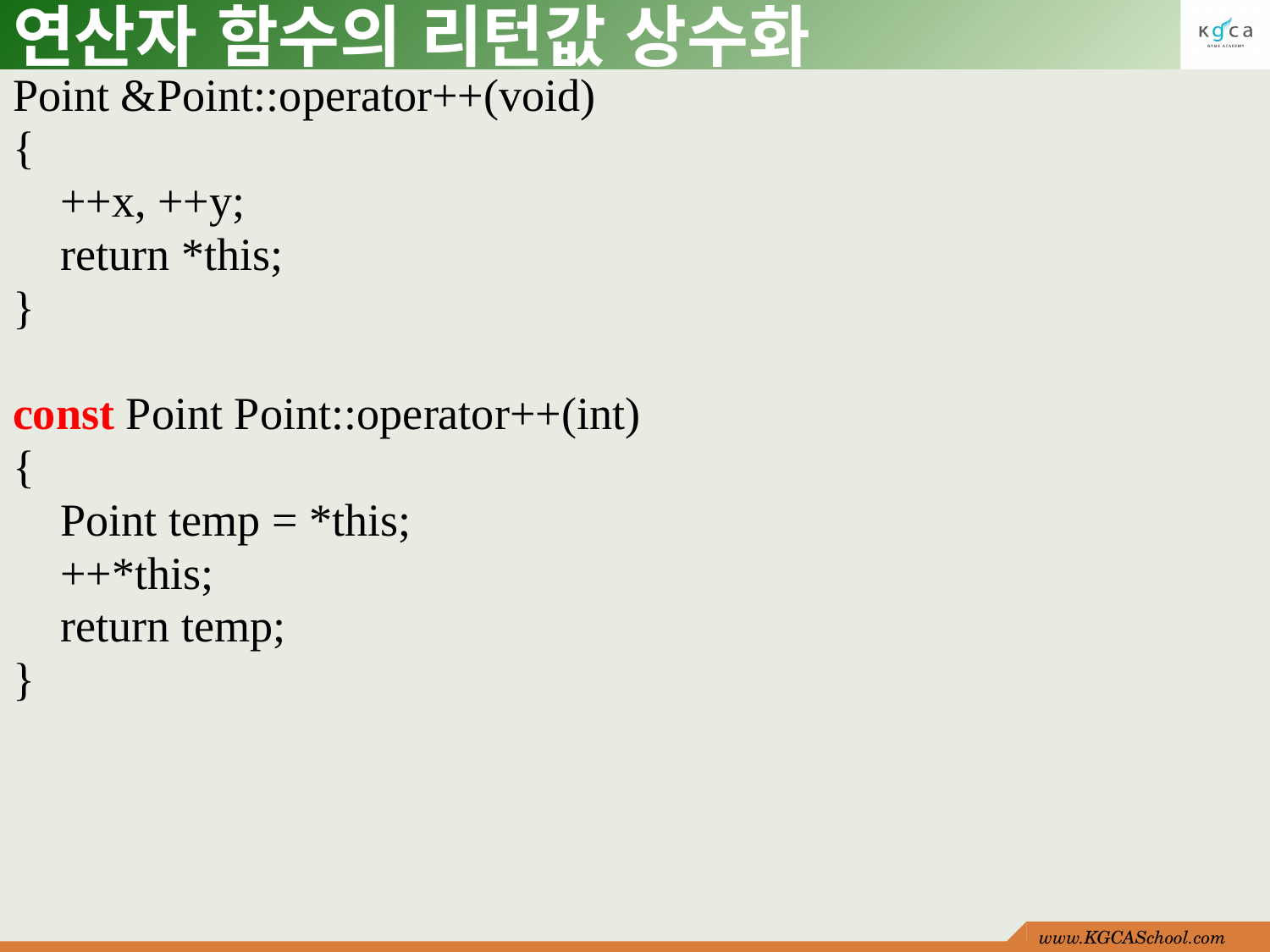

# 연산자 함수의 리턴값 상수화
Point &Point::operator++(void)
{
	++x, ++y;
	return *this;
}

const Point Point::operator++(int)
{
	Point temp = *this;
	++*this;
	return temp;
}